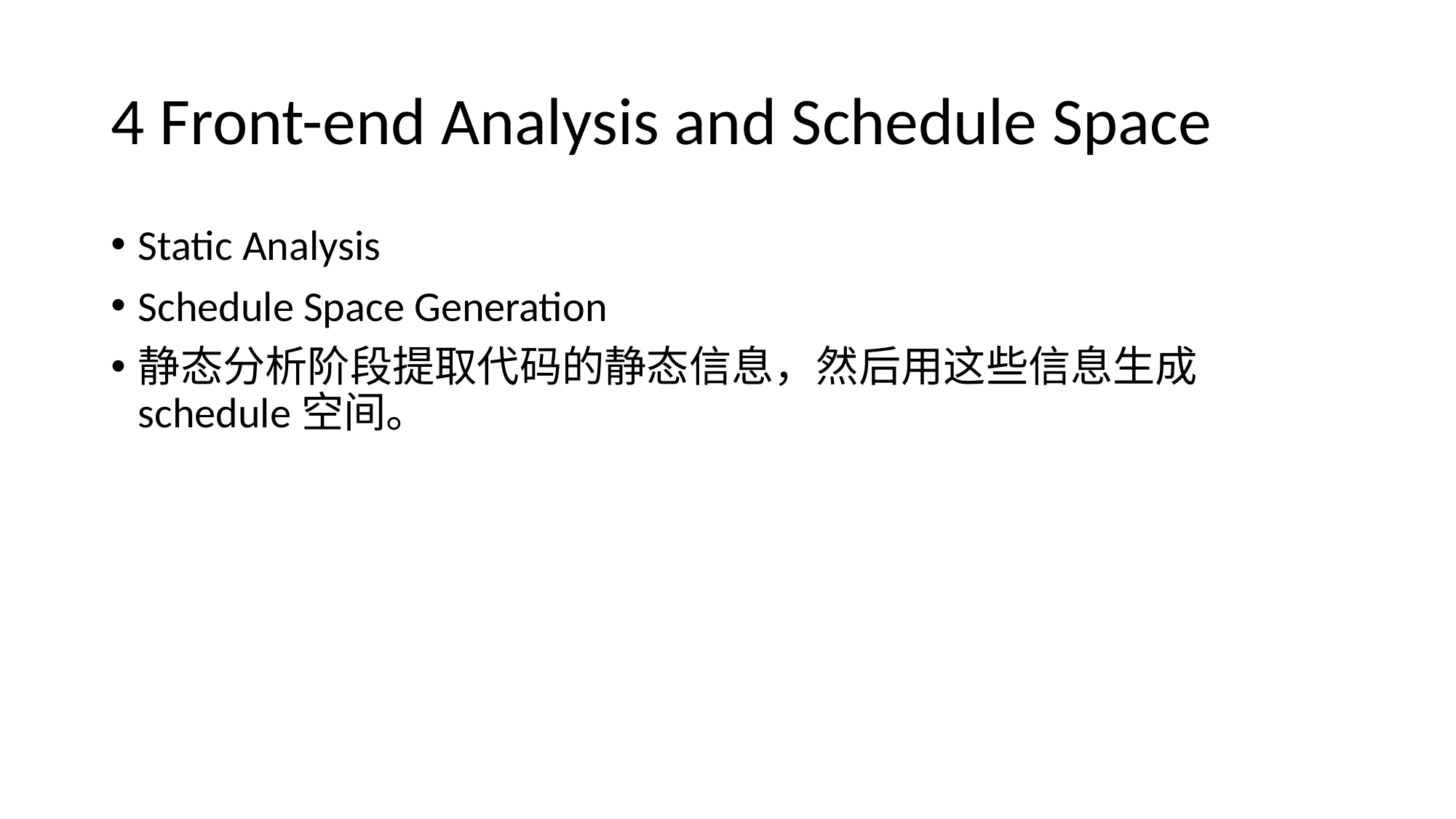

# 4 Front-end Analysis and Schedule Space
Static Analysis
Schedule Space Generation
静态分析阶段提取代码的静态信息，然后用这些信息生成schedule空间。